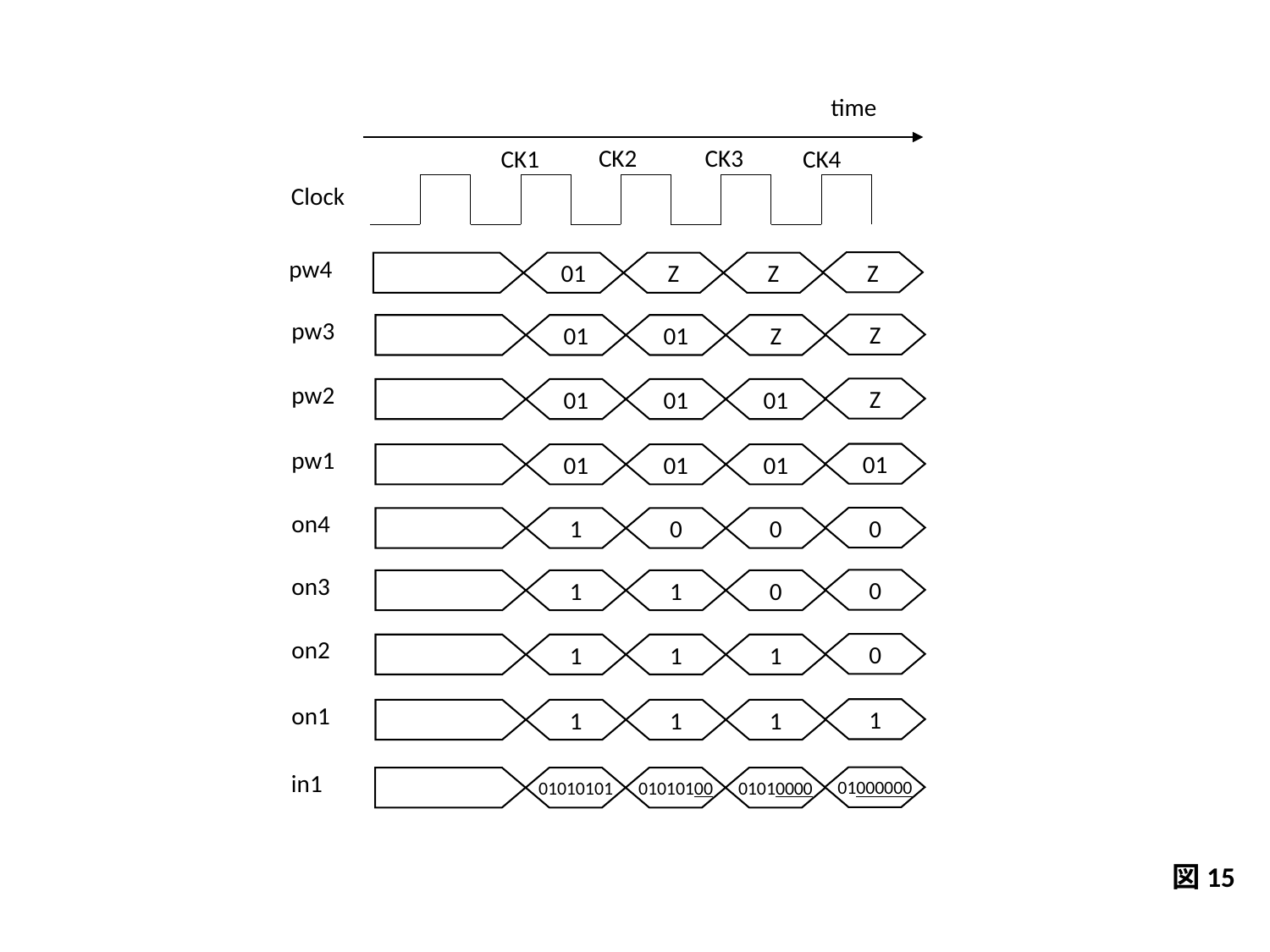

time
CK3
CK2
CK1
CK4
Clock

Z
Z
Z
01
pw4

Z
Z
01
01
pw3

Z
01
01
01
pw2

01
01
01
01
pw1

0
0
1
0
on4

0
0
1
1
on3

0
1
1
1
on2

1
1
1
1
on1

01000000
01010000
01010100
01010101
in1
図15